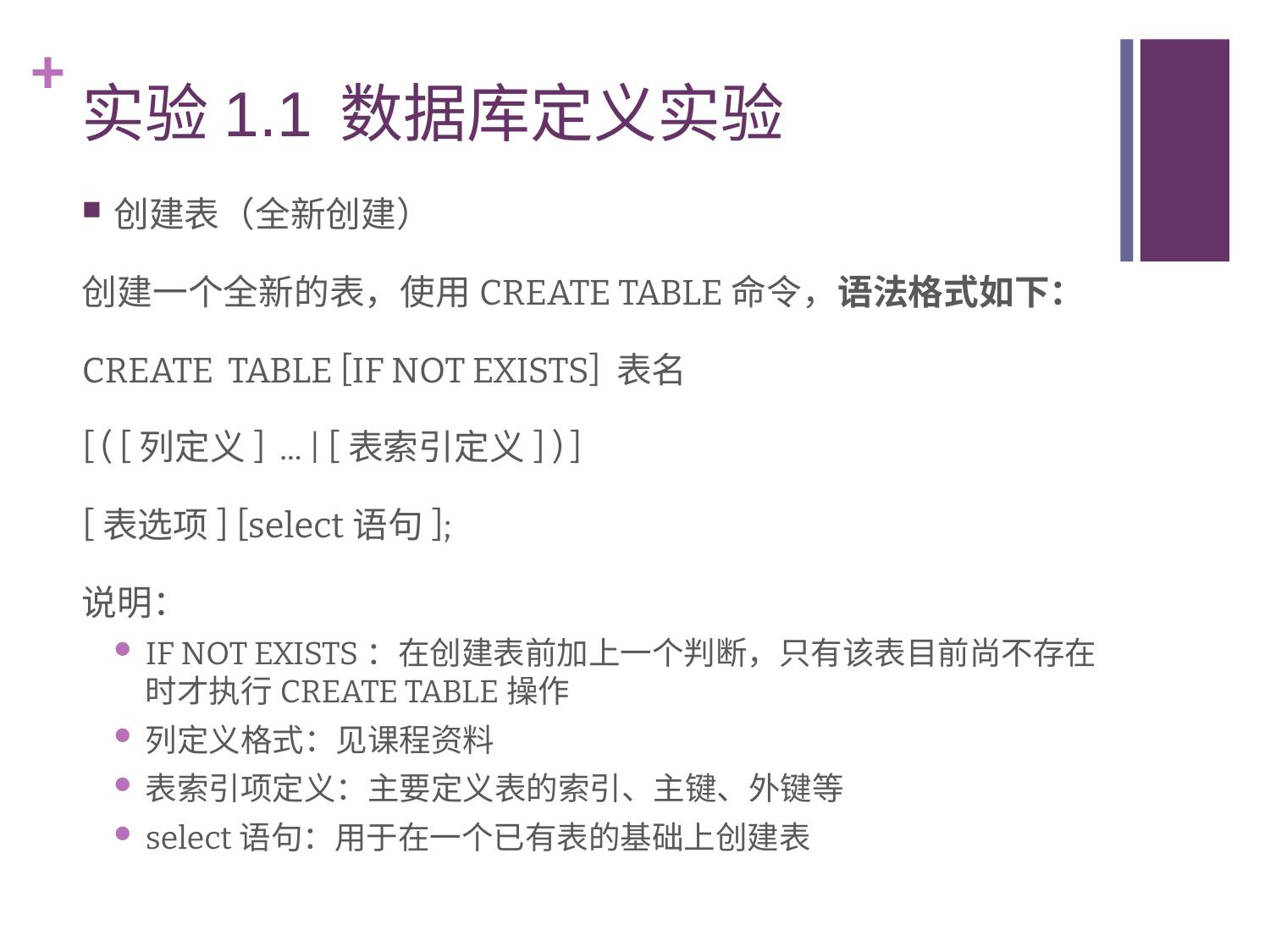

# 实验1.1 数据库定义实验
创建表（全新创建）
创建一个全新的表，使用CREATE TABLE命令，语法格式如下：
CREATE  TABLE [IF NOT EXISTS] 表名
[ ( [列定义]  ... | [表索引定义] ) ]
[表选项] [select语句];
说明：
IF NOT EXISTS：在创建表前加上一个判断，只有该表目前尚不存在时才执行CREATE TABLE操作
列定义格式：见课程资料
表索引项定义：主要定义表的索引、主键、外键等
select语句：用于在一个已有表的基础上创建表